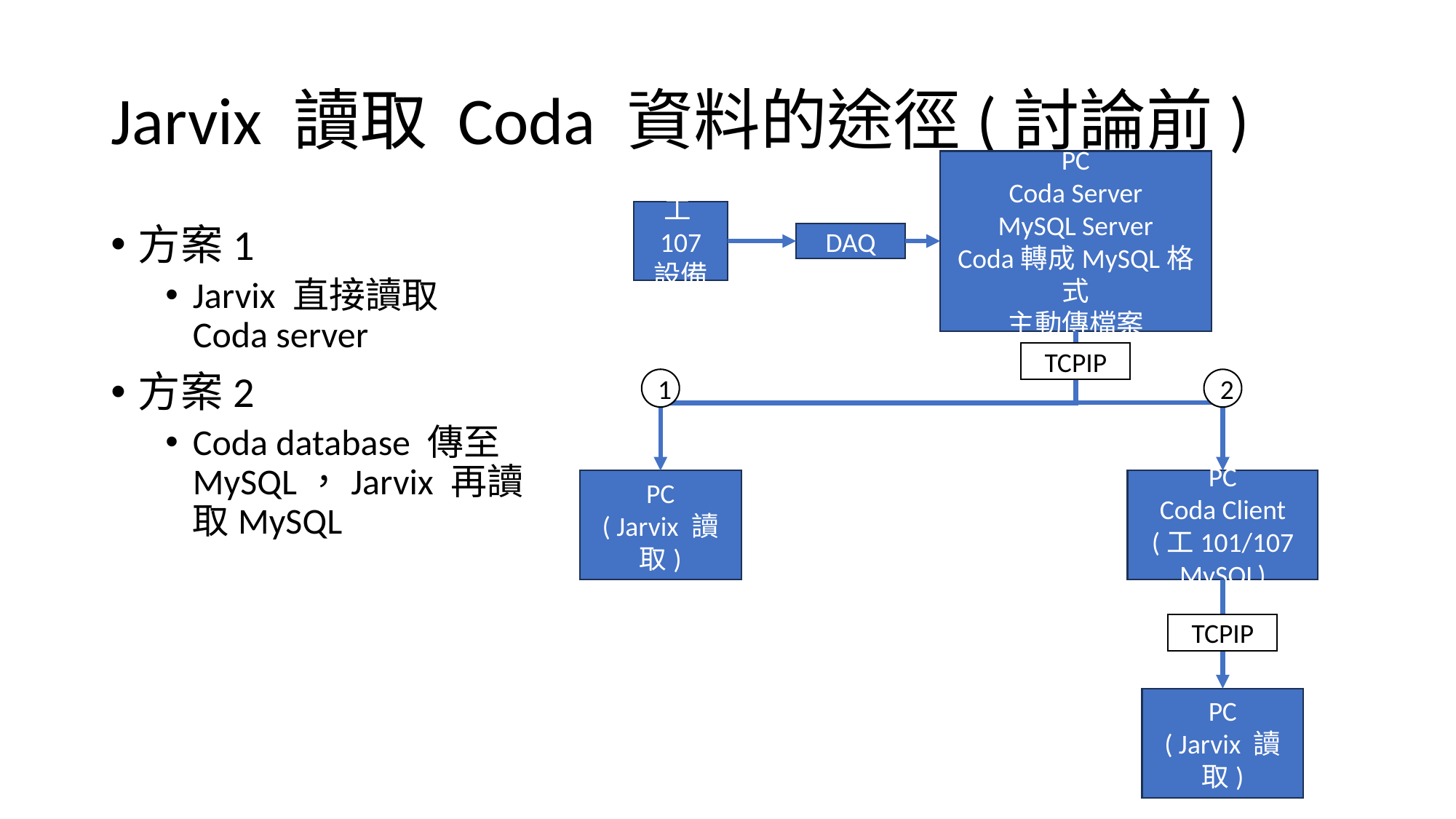

# Jarvix 讀取 Coda 資料的途徑(討論前)
PC
Coda Server
MySQL Server
Coda轉成MySQL格式
主動傳檔案
工107
設備
方案1
Jarvix 直接讀取
Coda server
方案2
Coda database 傳至 MySQL，Jarvix 再讀取MySQL

DAQ
TCPIP
1
2
PC
( Jarvix 讀取)
PC
Coda Client
(工101/107 MySQL)
TCPIP
PC
( Jarvix 讀取)